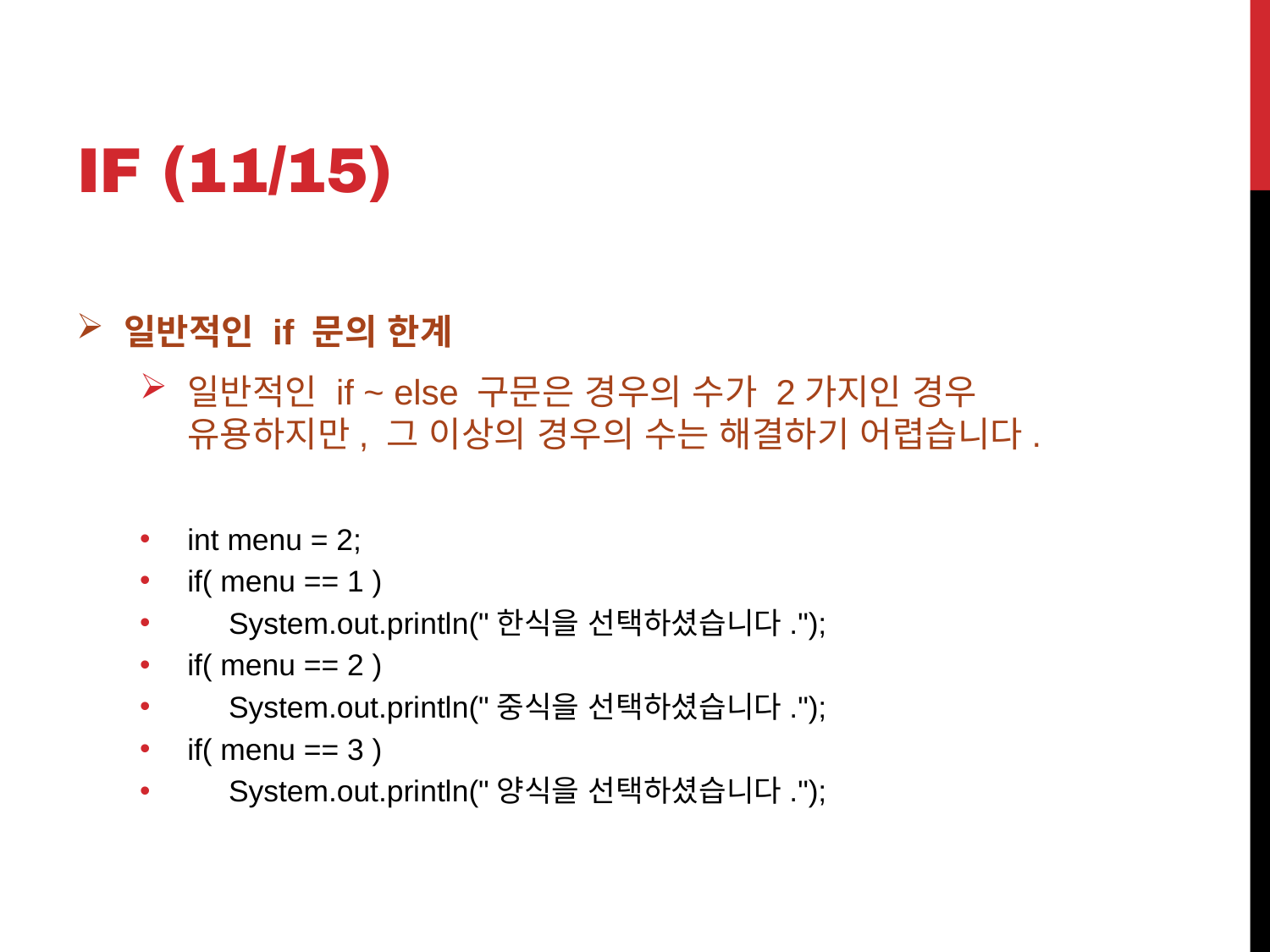

# if (11/15)

일반적인 if 문의 한계
일반적인 if ~ else 구문은 경우의 수가 2가지인 경우 유용하지만, 그 이상의 경우의 수는 해결하기 어렵습니다.

int menu = 2;
if( menu == 1 )
     System.out.println("한식을 선택하셨습니다.");
if( menu == 2 )
     System.out.println("중식을 선택하셨습니다.");
if( menu == 3 )
     System.out.println("양식을 선택하셨습니다.");